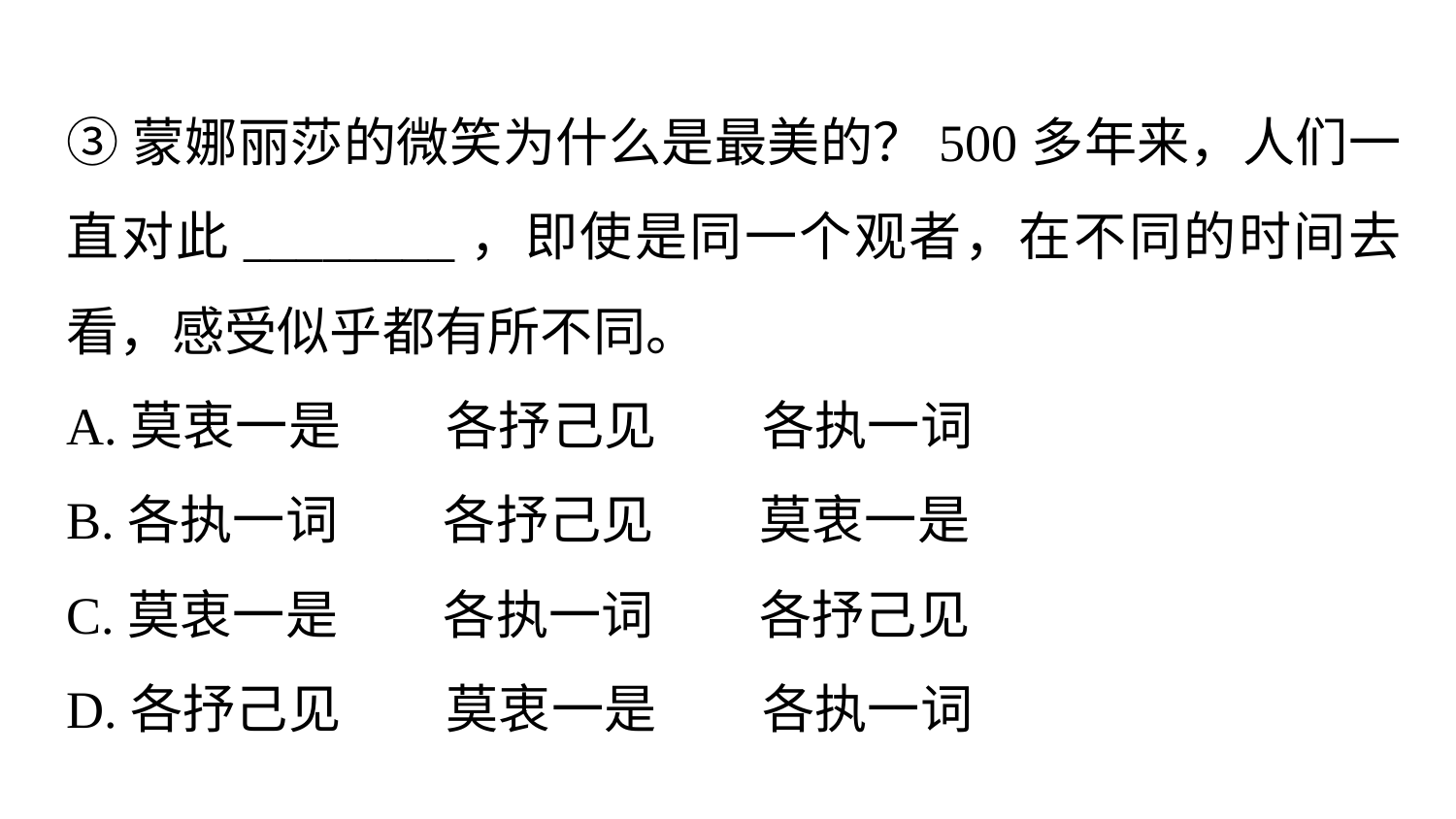

③蒙娜丽莎的微笑为什么是最美的？500多年来，人们一直对此________，即使是同一个观者，在不同的时间去看，感受似乎都有所不同。
A.莫衷一是　　各抒己见　　各执一词
B.各执一词　　各抒己见　　莫衷一是
C.莫衷一是　　各执一词　　各抒己见
D.各抒己见　　莫衷一是　　各执一词